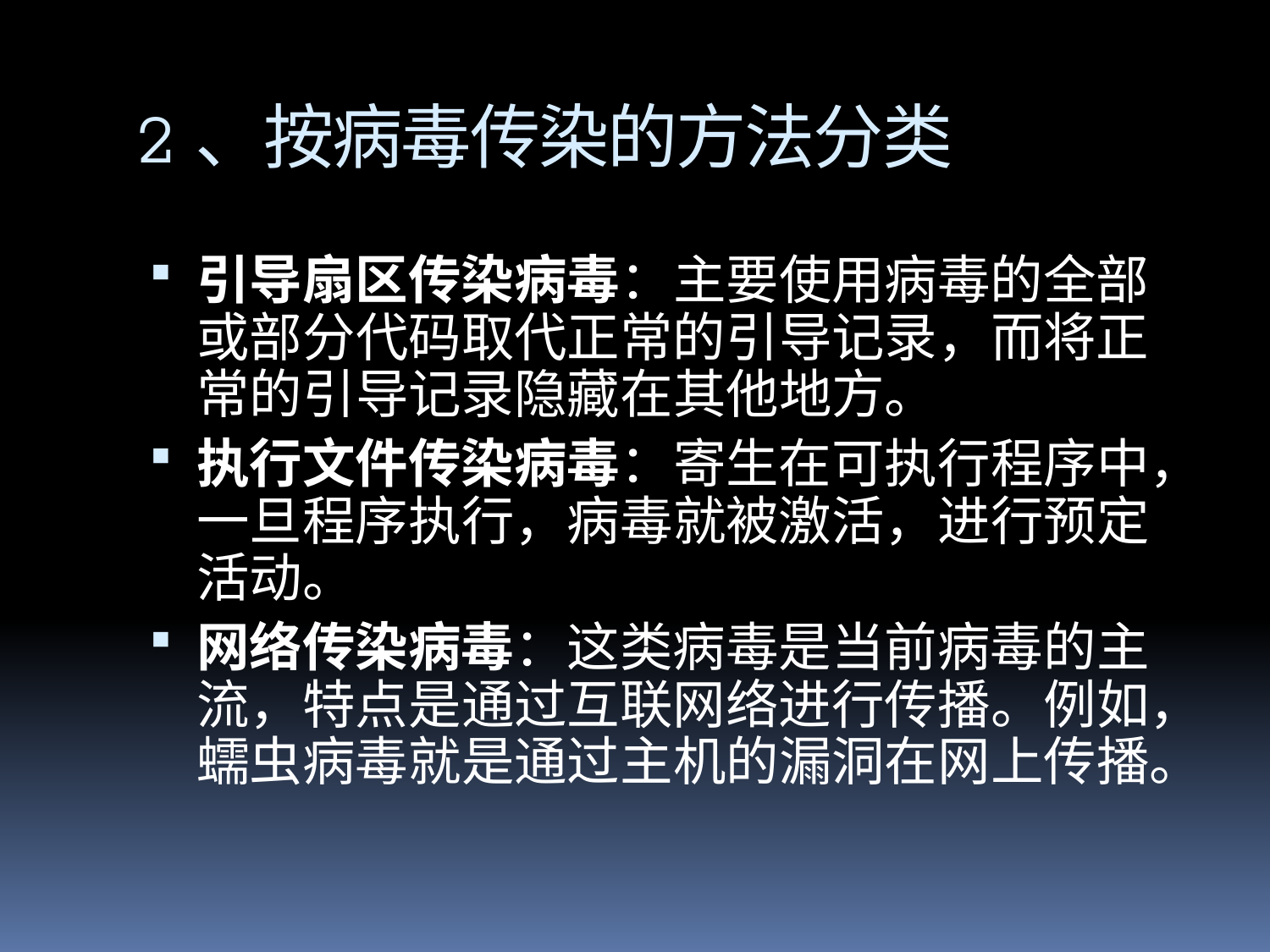

# 2、按病毒传染的方法分类
引导扇区传染病毒：主要使用病毒的全部或部分代码取代正常的引导记录，而将正常的引导记录隐藏在其他地方。
执行文件传染病毒：寄生在可执行程序中，一旦程序执行，病毒就被激活，进行预定活动。
网络传染病毒：这类病毒是当前病毒的主流，特点是通过互联网络进行传播。例如，蠕虫病毒就是通过主机的漏洞在网上传播。